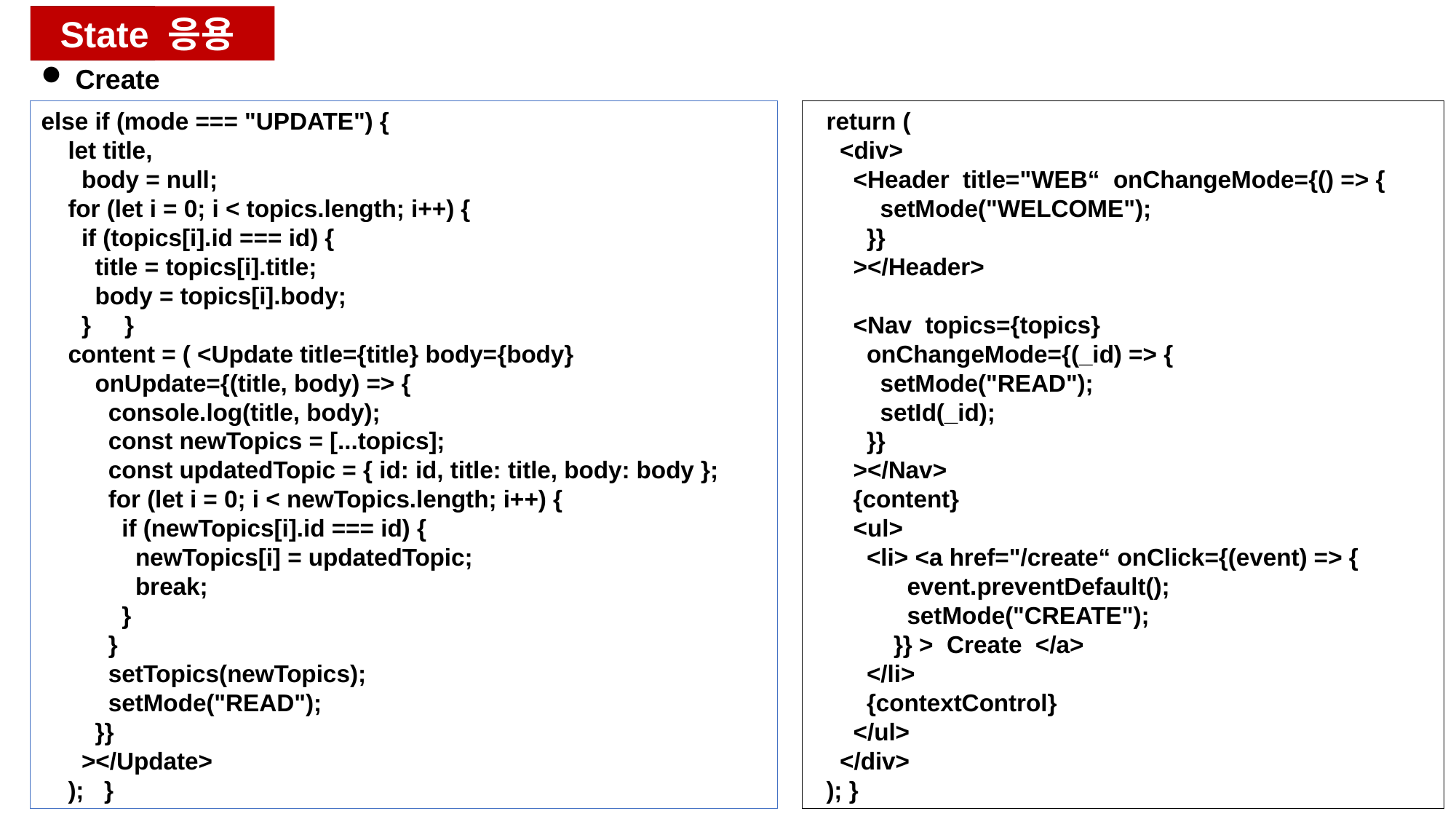

Event
State 응용
Create
else if (mode === "UPDATE") {
    let title,
      body = null;
    for (let i = 0; i < topics.length; i++) {
      if (topics[i].id === id) {
        title = topics[i].title;
        body = topics[i].body;
      }     }
    content = ( <Update title={title} body={body}
        onUpdate={(title, body) => {
          console.log(title, body);
          const newTopics = [...topics];
          const updatedTopic = { id: id, title: title, body: body };
          for (let i = 0; i < newTopics.length; i++) {
            if (newTopics[i].id === id) {
              newTopics[i] = updatedTopic;
              break;
            }
          }
          setTopics(newTopics);
          setMode("READ");
        }}
      ></Update>
    );   }
  return (
    <div>
      <Header  title="WEB“  onChangeMode={() => {
          setMode("WELCOME");
        }}
      ></Header>

      <Nav  topics={topics}
        onChangeMode={(_id) => {
          setMode("READ");
          setId(_id);
        }}
      ></Nav>
      {content}
      <ul>
        <li> <a href="/create“ onClick={(event) => {
              event.preventDefault();
              setMode("CREATE");
            }} >  Create  </a>
        </li>
        {contextControl}
      </ul>
    </div>
  ); }